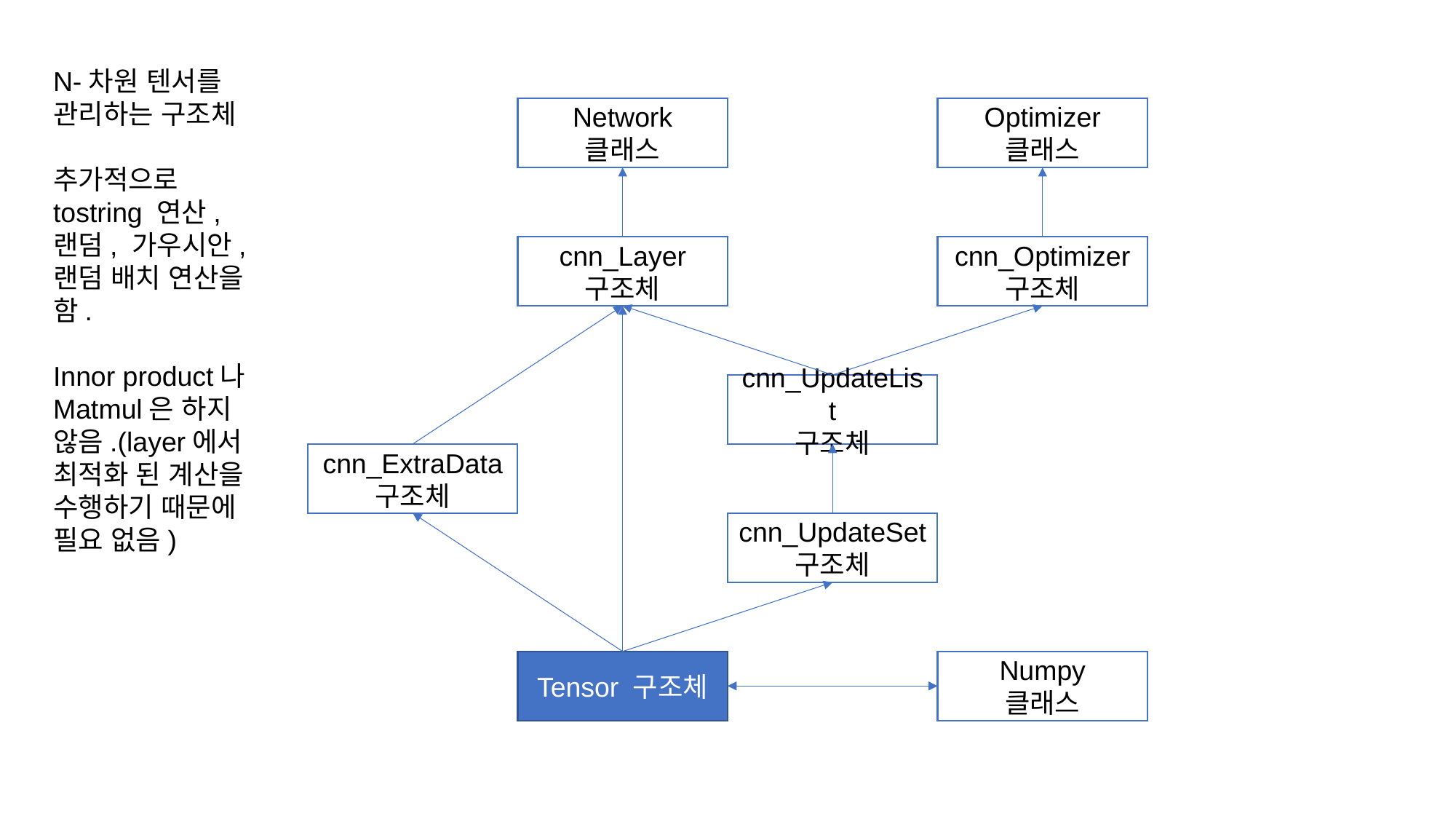

N-차원 텐서를 관리하는 구조체

추가적으로 tostring 연산, 랜덤, 가우시안, 랜덤 배치 연산을 함.

Innor product나
Matmul은 하지 않음.(layer에서 최적화 된 계산을 수행하기 때문에 필요 없음)
Network
클래스
Optimizer
클래스
Network
클래스
Optimizer
클래스
cnn_Optimizer
구조체
cnn_Layer
구조체
cnn_UpdateList
구조체
cnn_ExtraData
구조체
cnn_UpdateSet
구조체
Tensor 구조체
Numpy
클래스
Numpy
클래스